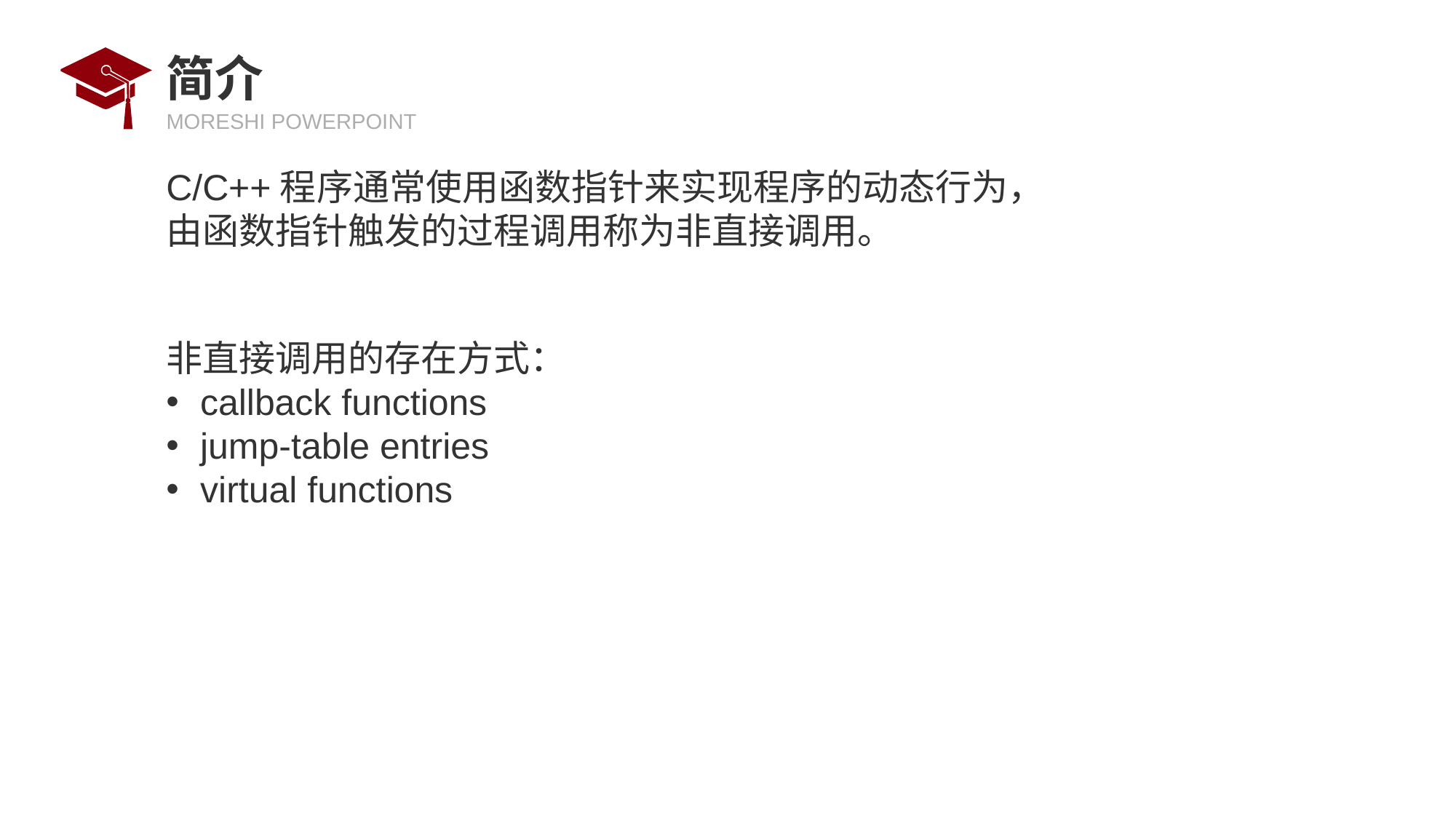

# 简介
C/C++程序通常使用函数指针来实现程序的动态行为，由函数指针触发的过程调用称为非直接调用。
非直接调用的存在方式：
callback functions
jump-table entries
virtual functions